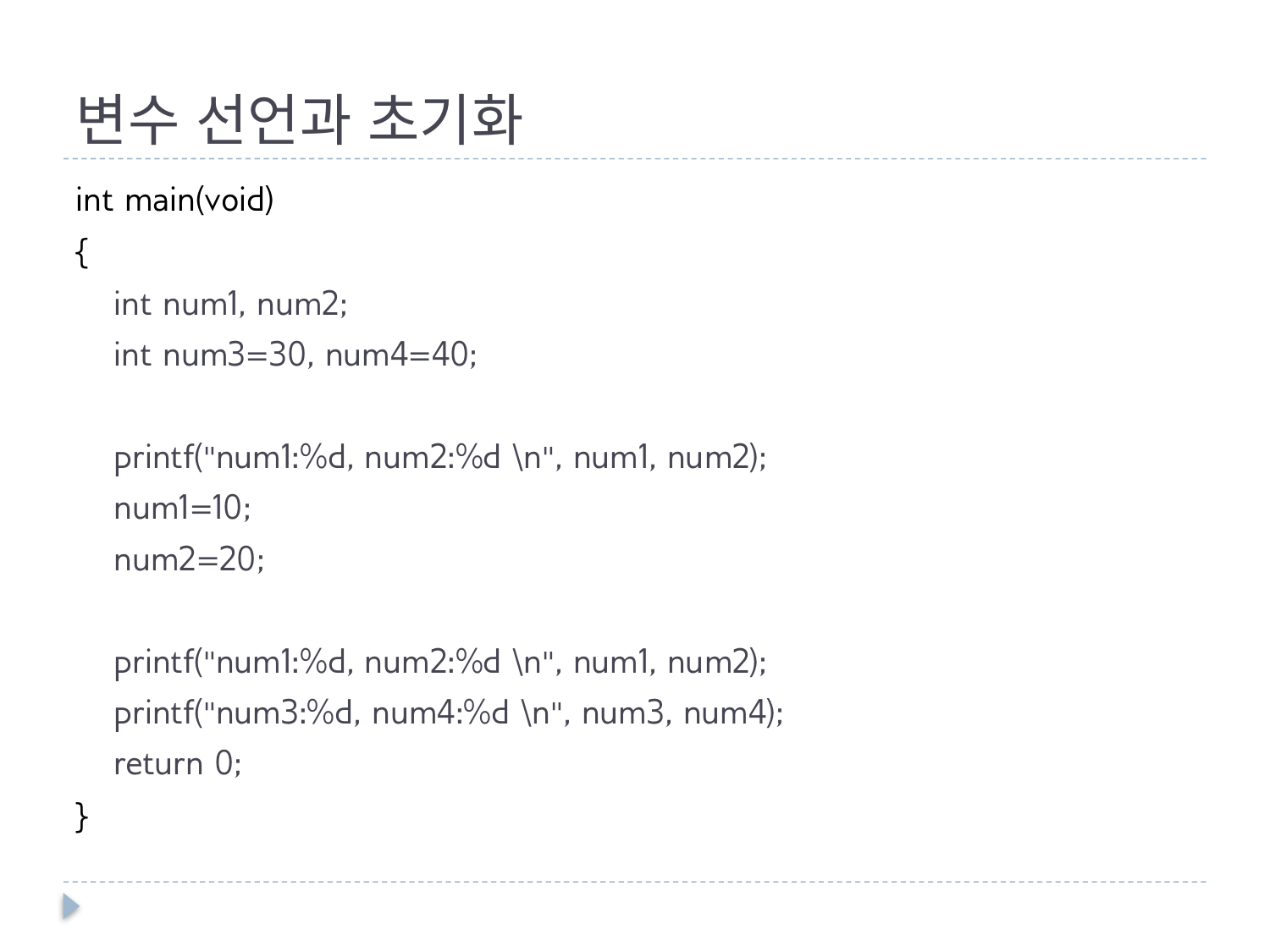

# 변수 선언과 초기화
int main(void)
{
int num1, num2;
int num3=30, num4=40;

printf("num1:%d, num2:%d \n", num1, num2);
num1=10;
num2=20;

printf("num1:%d, num2:%d \n", num1, num2);
printf("num3:%d, num4:%d \n", num3, num4);
return 0;
}